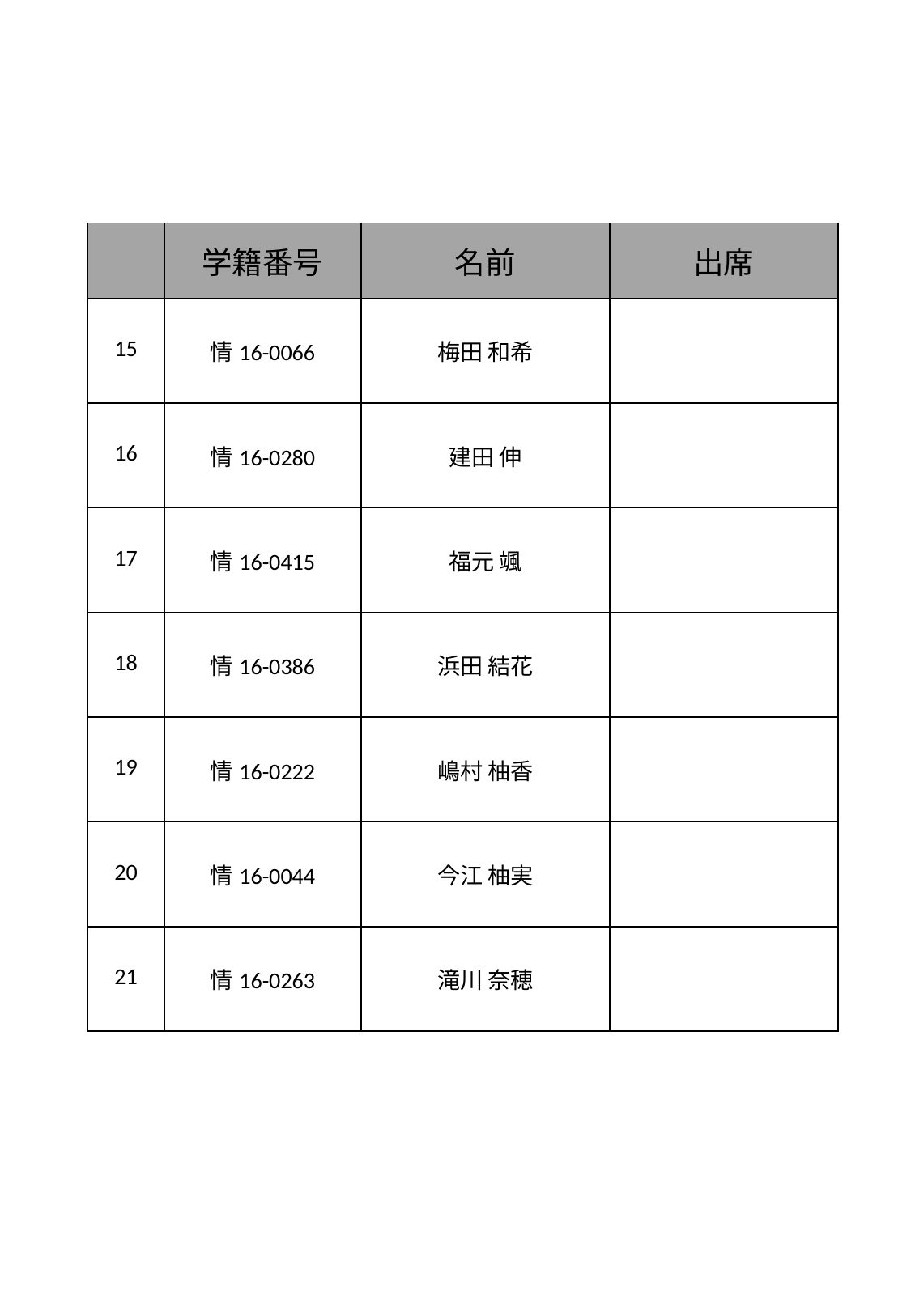

|  | 学籍番号 | 名前 | 出席 |
| --- | --- | --- | --- |
| 15 | 情16-0066 | 梅田 和希 |  |
| 16 | 情16-0280 | 建田 伸 |  |
| 17 | 情16-0415 | 福元 颯 |  |
| 18 | 情16-0386 | 浜田 結花 |  |
| 19 | 情16-0222 | 嶋村 柚香 |  |
| 20 | 情16-0044 | 今江 柚実 |  |
| 21 | 情16-0263 | 滝川 奈穂 |  |